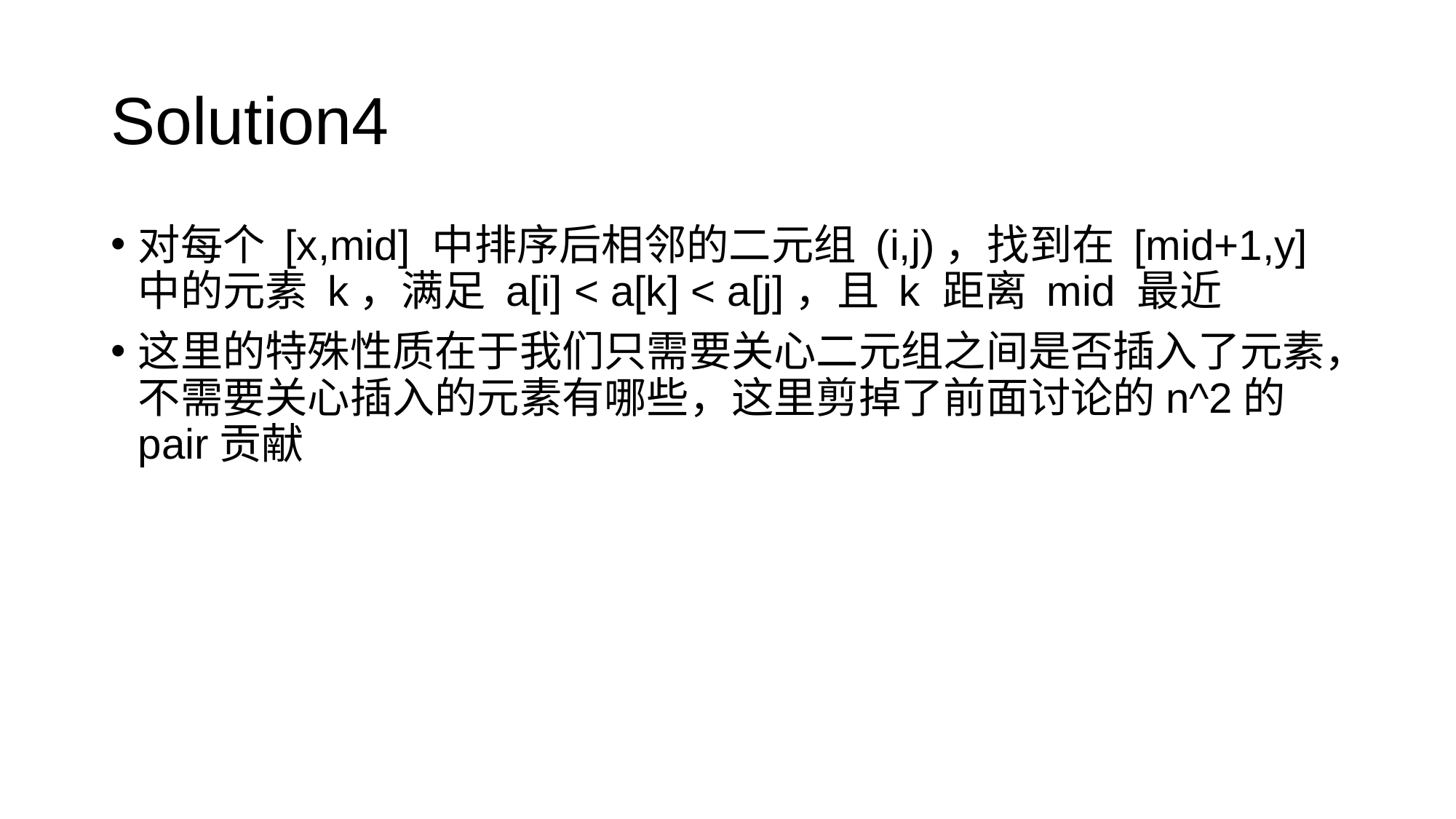

# Solution4
对每个 [x,mid] 中排序后相邻的二元组 (i,j)，找到在 [mid+1,y] 中的元素 k，满足 a[i] < a[k] < a[j]，且 k 距离 mid 最近
这里的特殊性质在于我们只需要关心二元组之间是否插入了元素，不需要关心插入的元素有哪些，这里剪掉了前面讨论的n^2的pair贡献